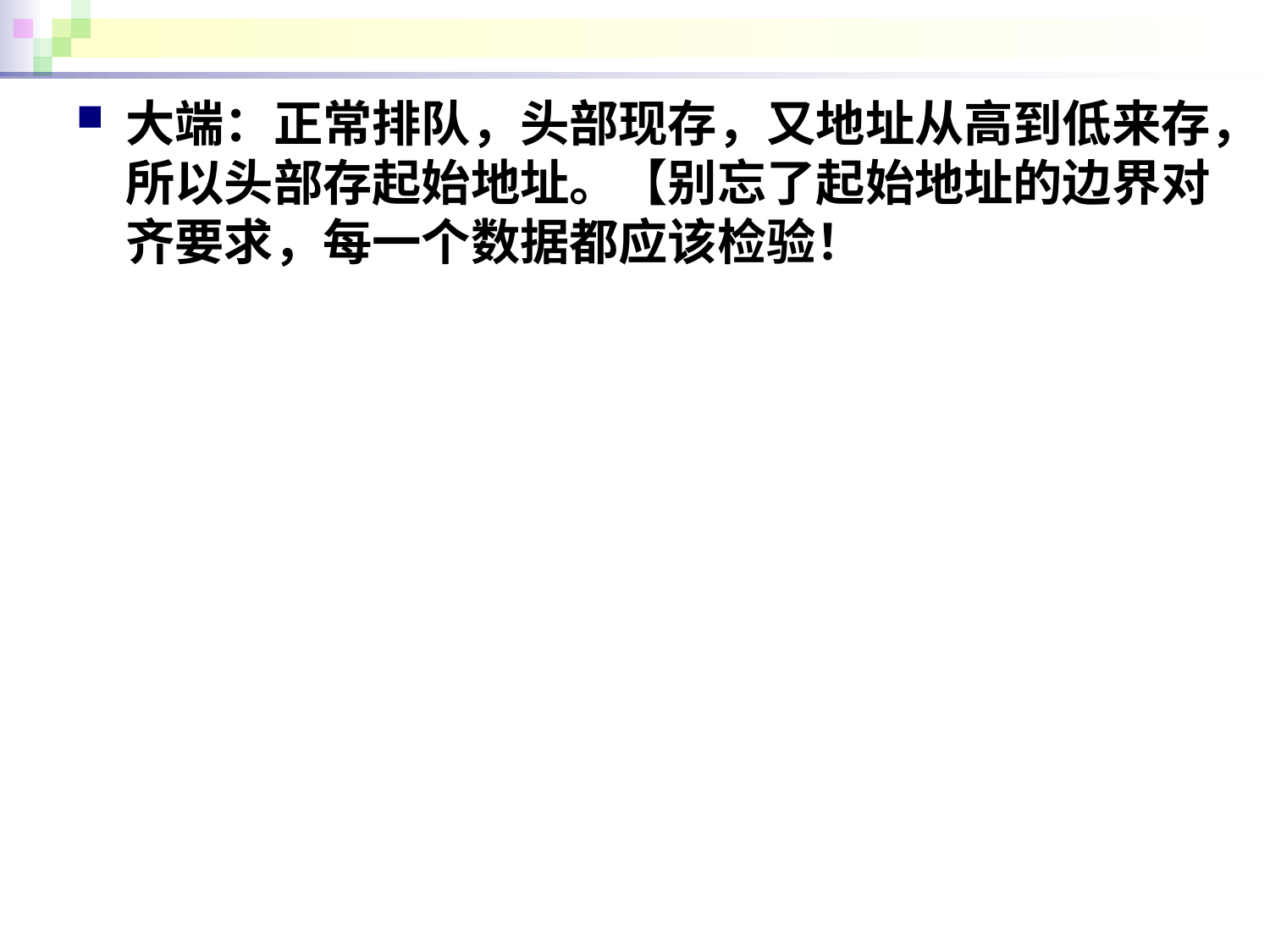

#
大端：正常排队，头部现存，又地址从高到低来存，所以头部存起始地址。【别忘了起始地址的边界对齐要求，每一个数据都应该检验！
30